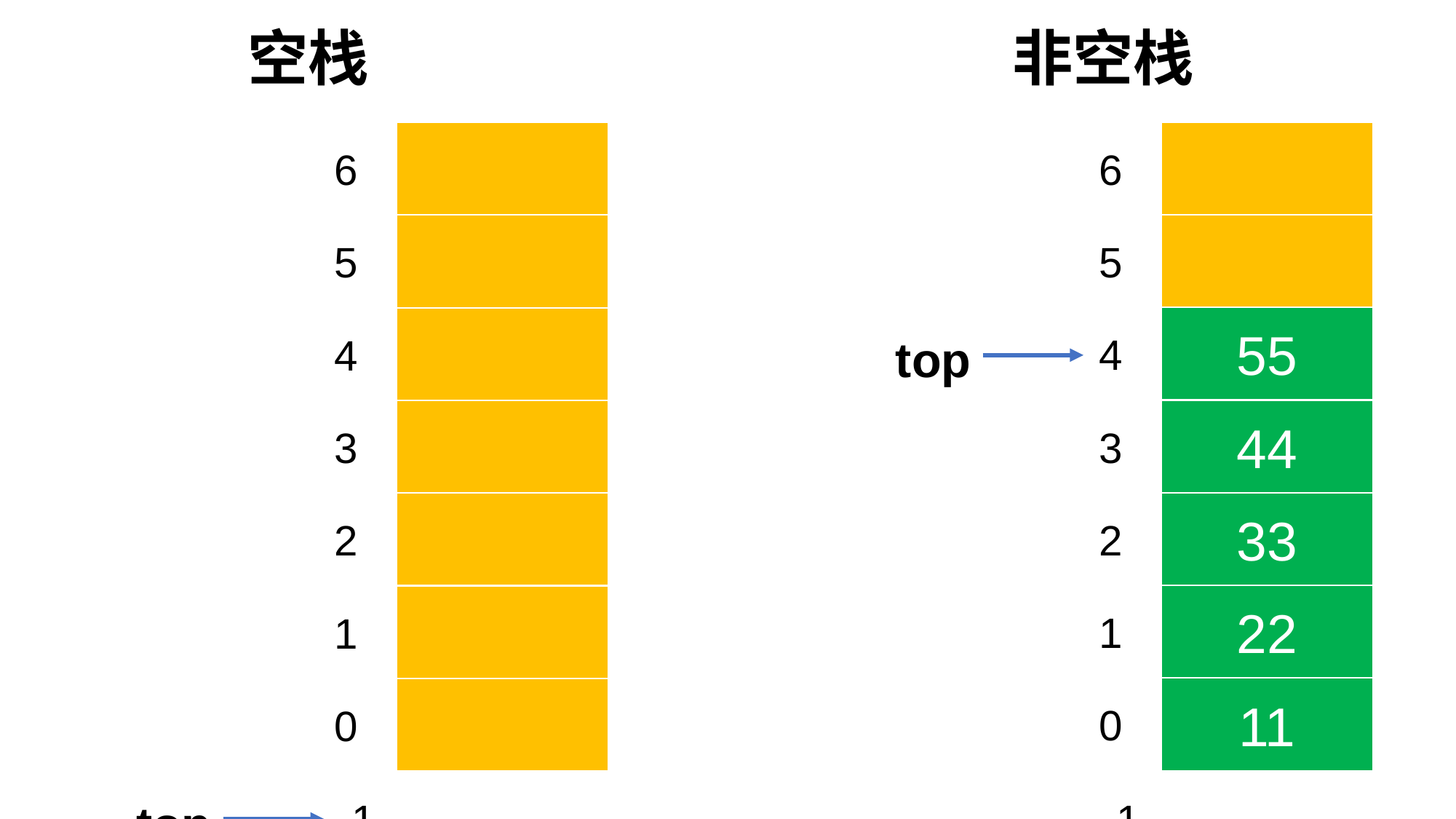

非空栈
空栈

6

5

4

3

2

1

0
top
-1
6

5
55
4
top
44
3
33
2
22
1
11
0
-1